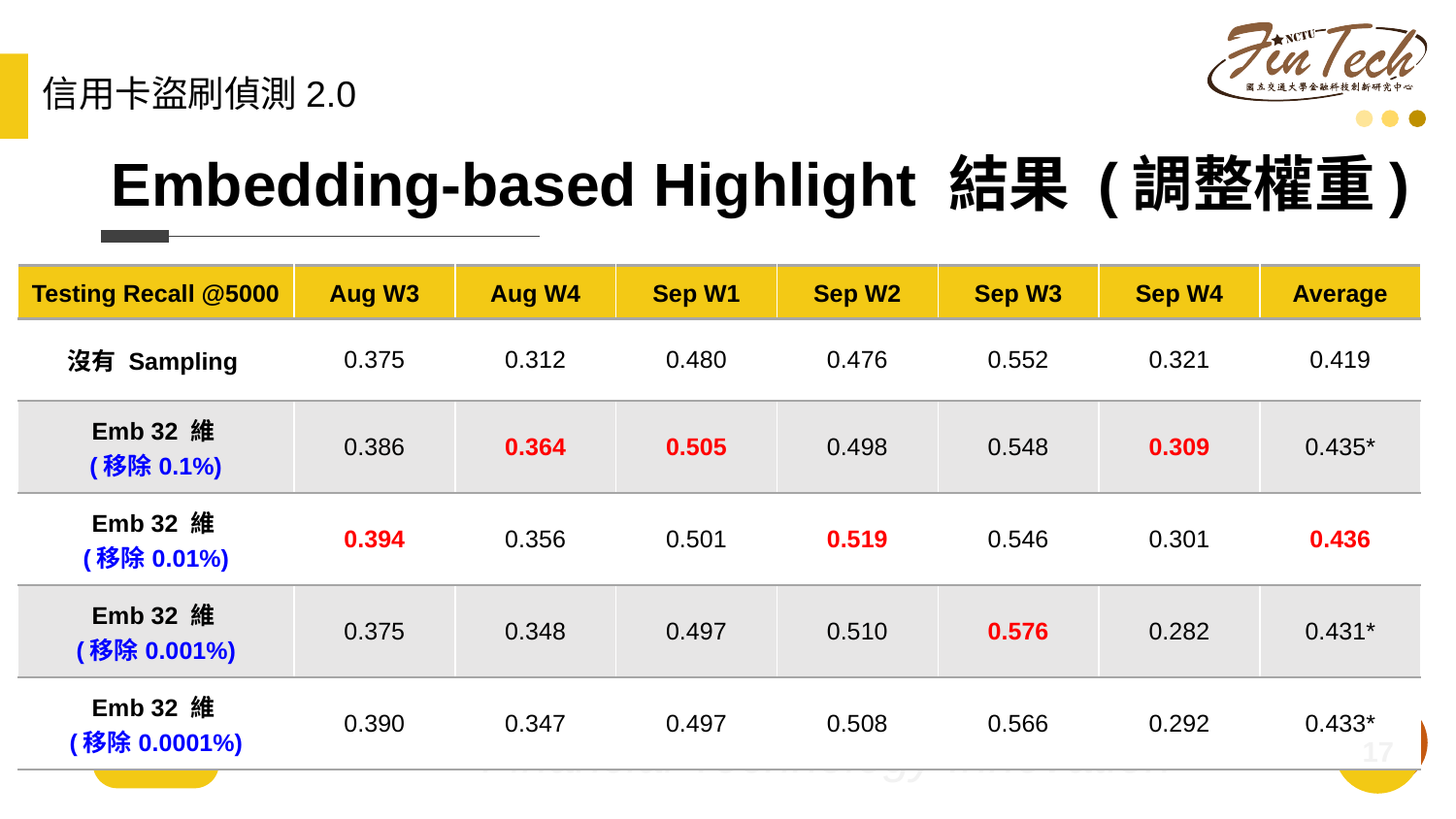

信用卡盜刷偵測2.0

# Embedding-based Highlight 結果 (調整權重)
| Testing Recall @5000 | Aug W3 | Aug W4 | Sep W1 | Sep W2 | Sep W3 | Sep W4 | Average |
| --- | --- | --- | --- | --- | --- | --- | --- |
| 沒有 Sampling | 0.375 | 0.312 | 0.480 | 0.476 | 0.552 | 0.321 | 0.419 |
| Emb 32 維 (移除0.1%) | 0.386 | 0.364 | 0.505 | 0.498 | 0.548 | 0.309 | 0.435\* |
| Emb 32 維 (移除0.01%) | 0.394 | 0.356 | 0.501 | 0.519 | 0.546 | 0.301 | 0.436 |
| Emb 32 維 (移除0.001%) | 0.375 | 0.348 | 0.497 | 0.510 | 0.576 | 0.282 | 0.431\* |
| Emb 32 維 (移除0.0001%) | 0.390 | 0.347 | 0.497 | 0.508 | 0.566 | 0.292 | 0.433\* |
17